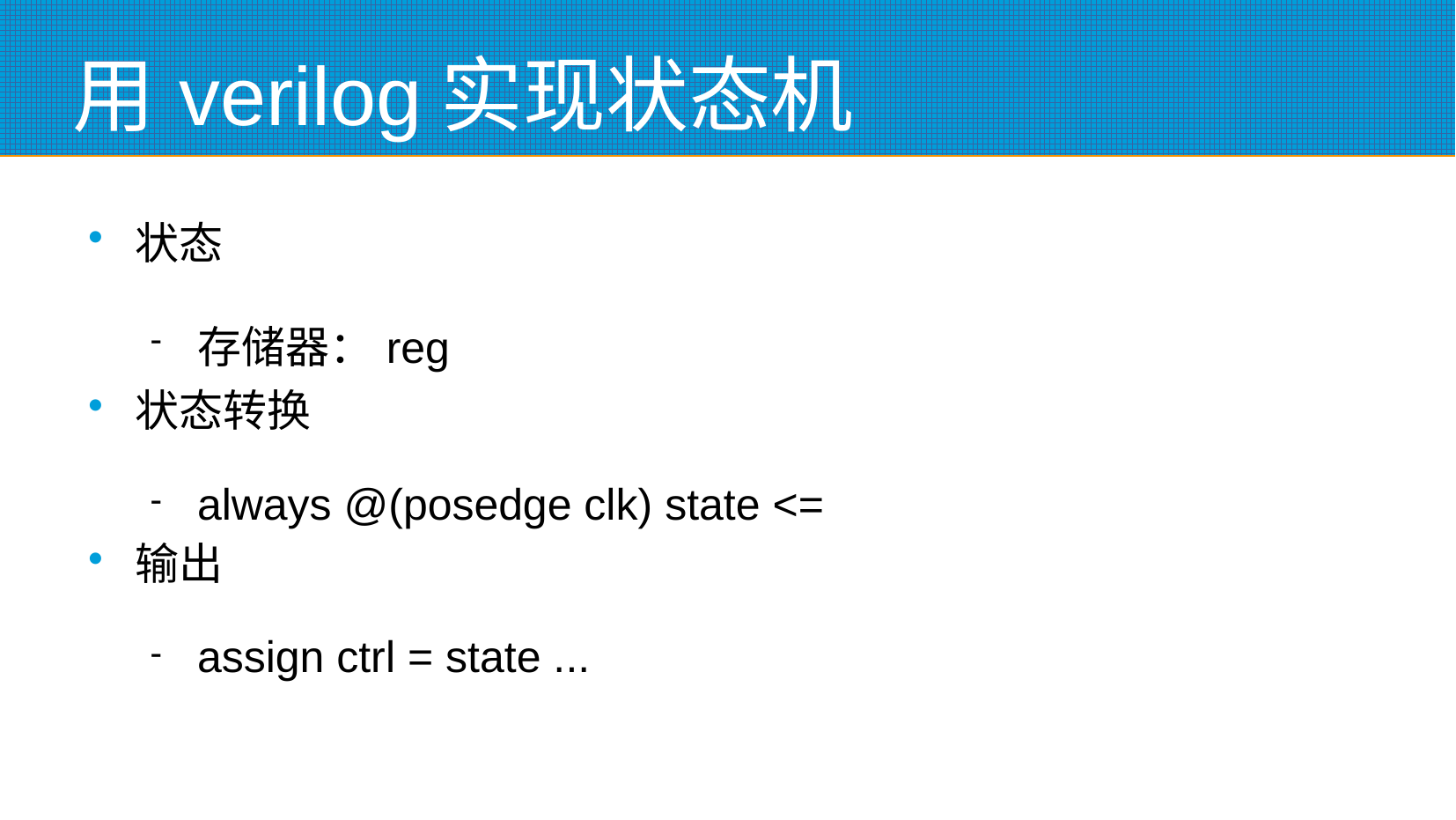

# 用verilog实现状态机
状态
存储器：reg
状态转换
always @(posedge clk) state <=
输出
assign ctrl = state ...